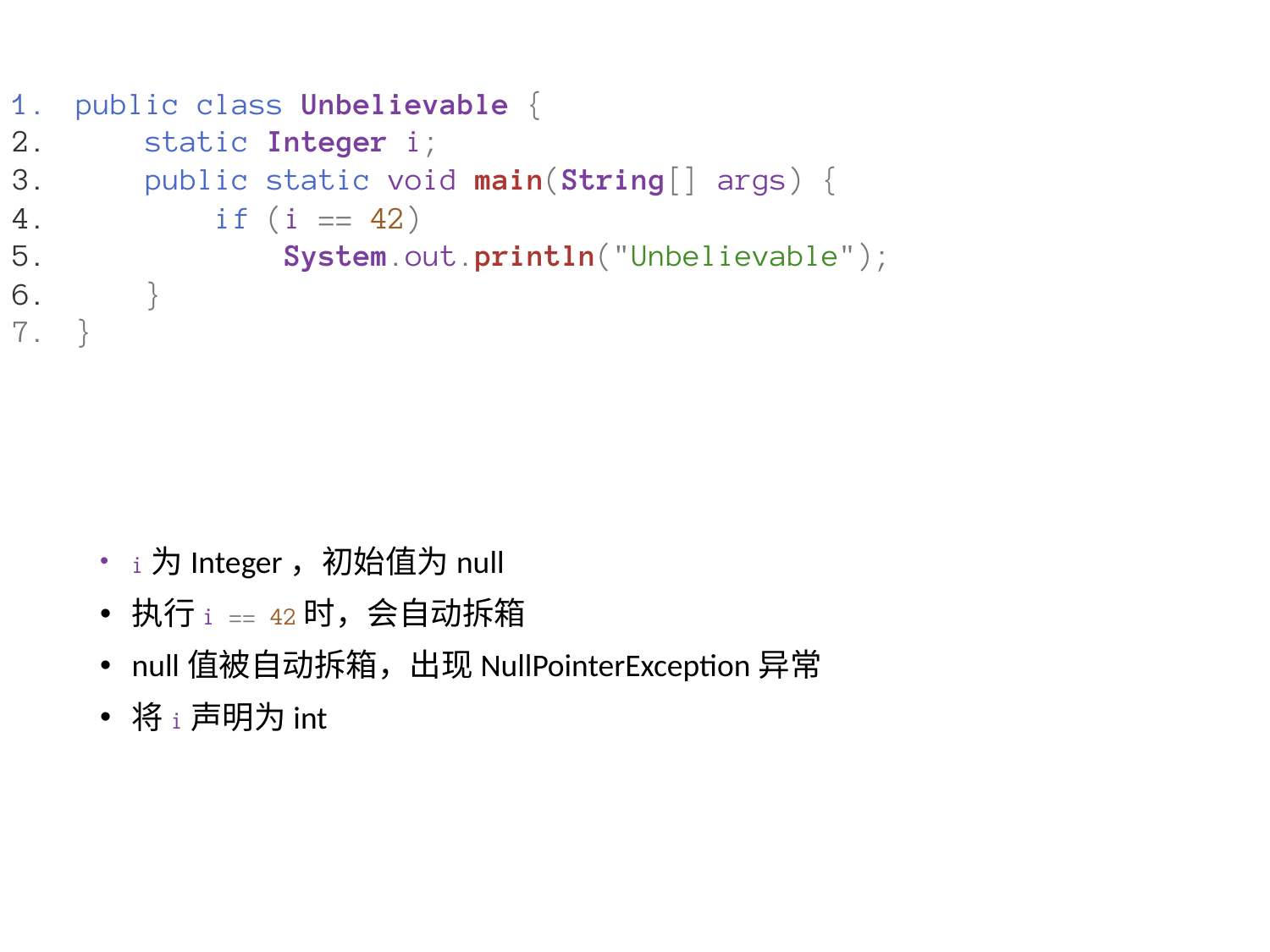

public class Unbelievable {
    static Integer i;
    public static void main(String[] args) {
        if (i == 42)
            System.out.println("Unbelievable");
    }
}
i为Integer，初始值为null
执行i == 42时，会自动拆箱
null值被自动拆箱，出现NullPointerException异常
将i声明为int